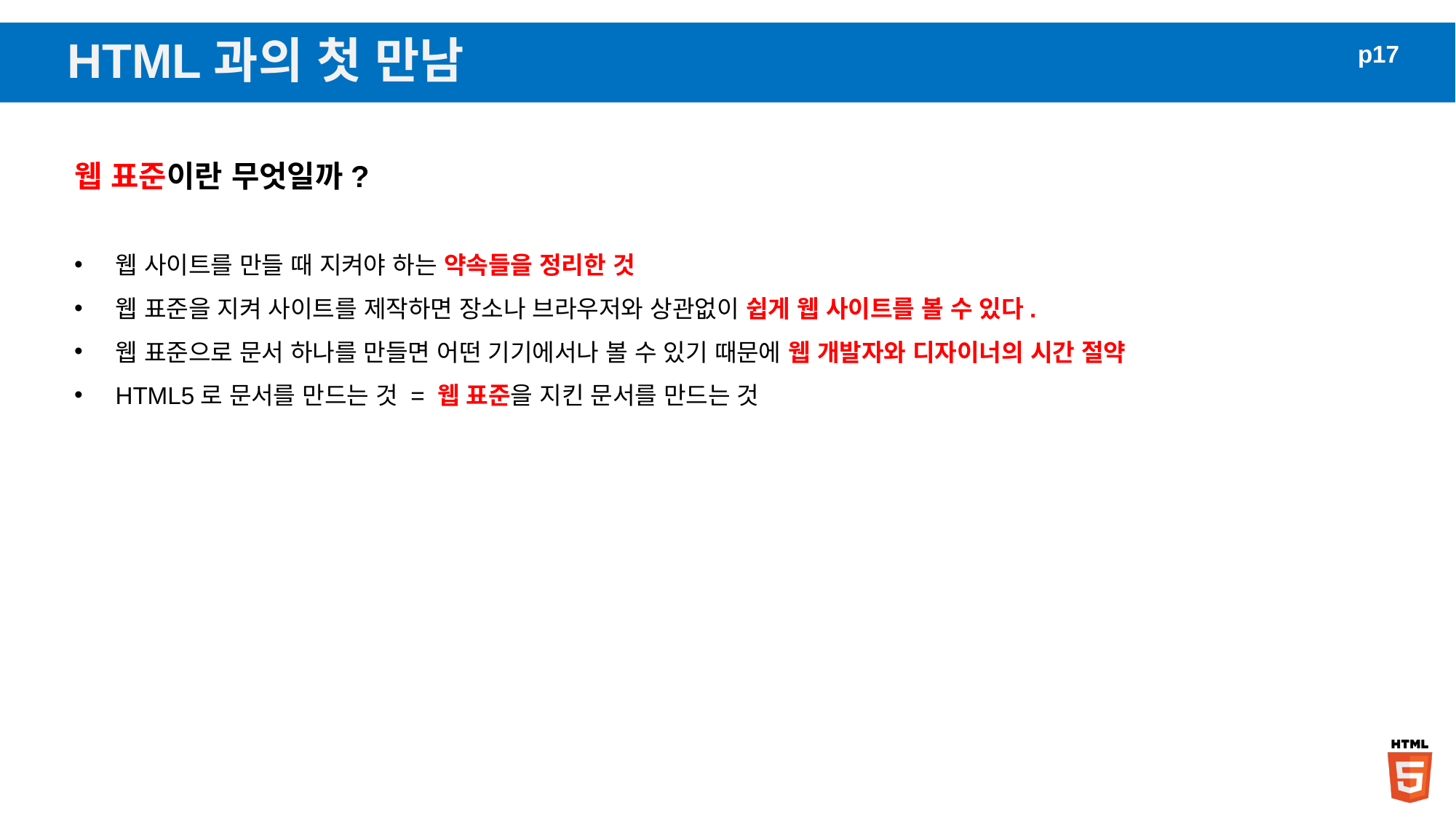

# HTML과의 첫 만남
p17
웹 표준이란 무엇일까?
웹 사이트를 만들 때 지켜야 하는 약속들을 정리한 것
웹 표준을 지켜 사이트를 제작하면 장소나 브라우저와 상관없이 쉽게 웹 사이트를 볼 수 있다.
웹 표준으로 문서 하나를 만들면 어떤 기기에서나 볼 수 있기 때문에 웹 개발자와 디자이너의 시간 절약
HTML5로 문서를 만드는 것 = 웹 표준을 지킨 문서를 만드는 것